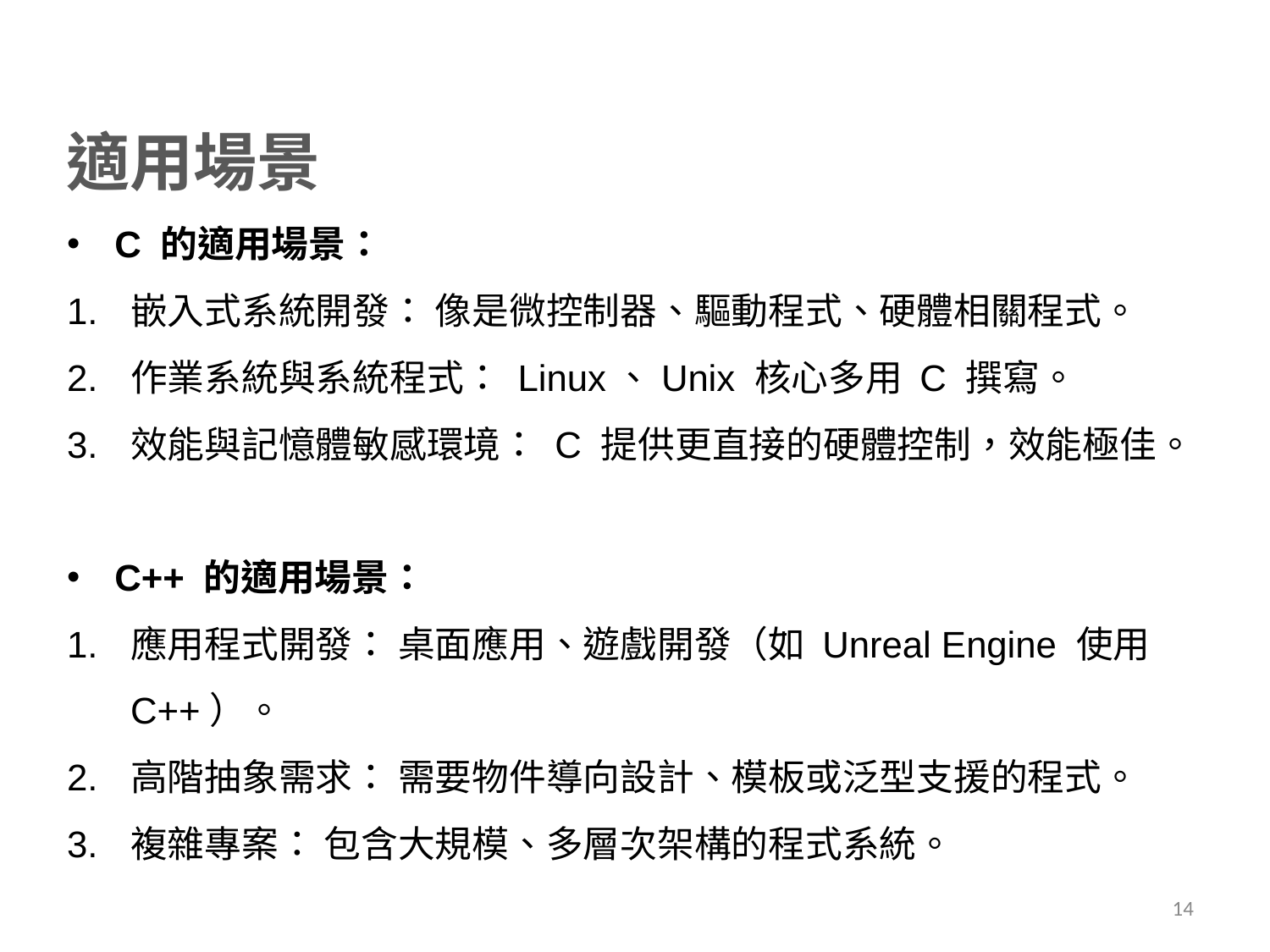

適用場景
C 的適用場景：
嵌入式系統開發： 像是微控制器、驅動程式、硬體相關程式。
作業系統與系統程式： Linux、Unix 核心多用 C 撰寫。
效能與記憶體敏感環境： C 提供更直接的硬體控制，效能極佳。

C++ 的適用場景：
應用程式開發： 桌面應用、遊戲開發（如 Unreal Engine 使用 C++）。
高階抽象需求： 需要物件導向設計、模板或泛型支援的程式。
複雜專案： 包含大規模、多層次架構的程式系統。
14